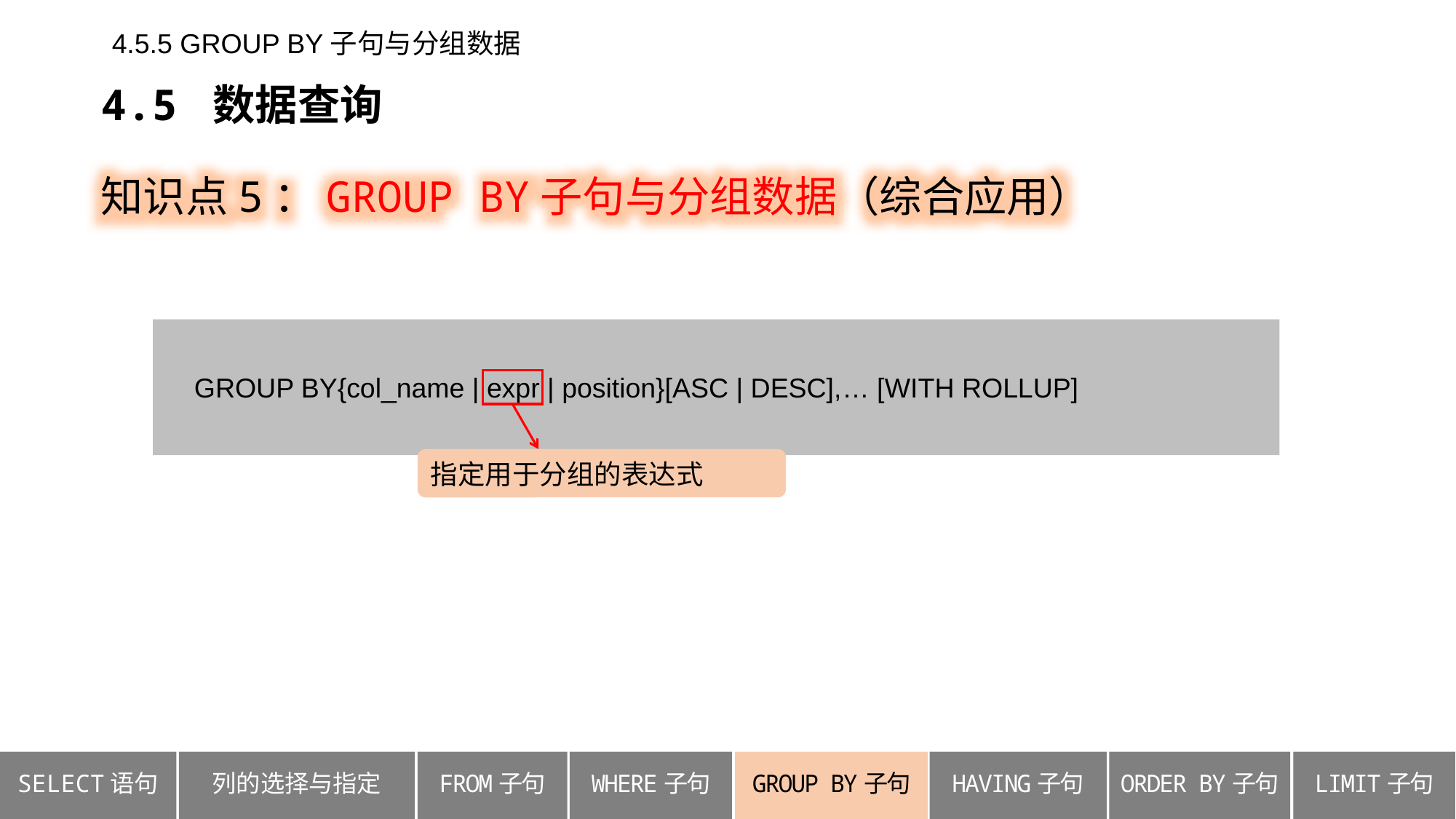

4.5.5 GROUP BY子句与分组数据
4.5 数据查询
知识点5：GROUP BY子句与分组数据（综合应用）
    GROUP BY{col_name | expr | position}[ASC | DESC],… [WITH ROLLUP]

指定用于分组的表达式
列的选择与指定
ORDER BY子句
SELECT语句
FROM子句
WHERE子句
GROUP BY子句
HAVING子句
LIMIT子句